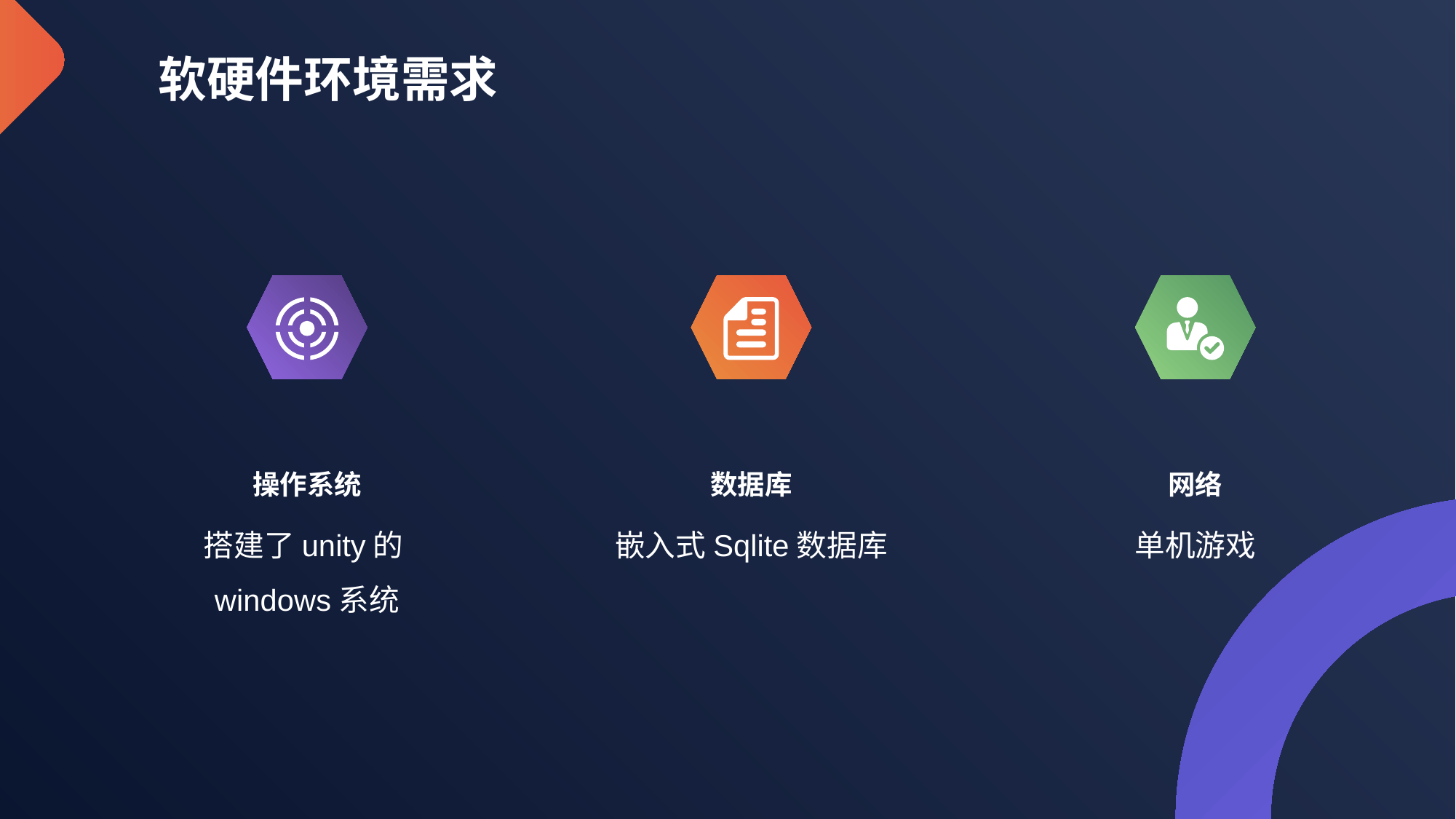

软硬件环境需求

操作系统
搭建了unity的windows系统
数据库
嵌入式Sqlite数据库
网络
单机游戏